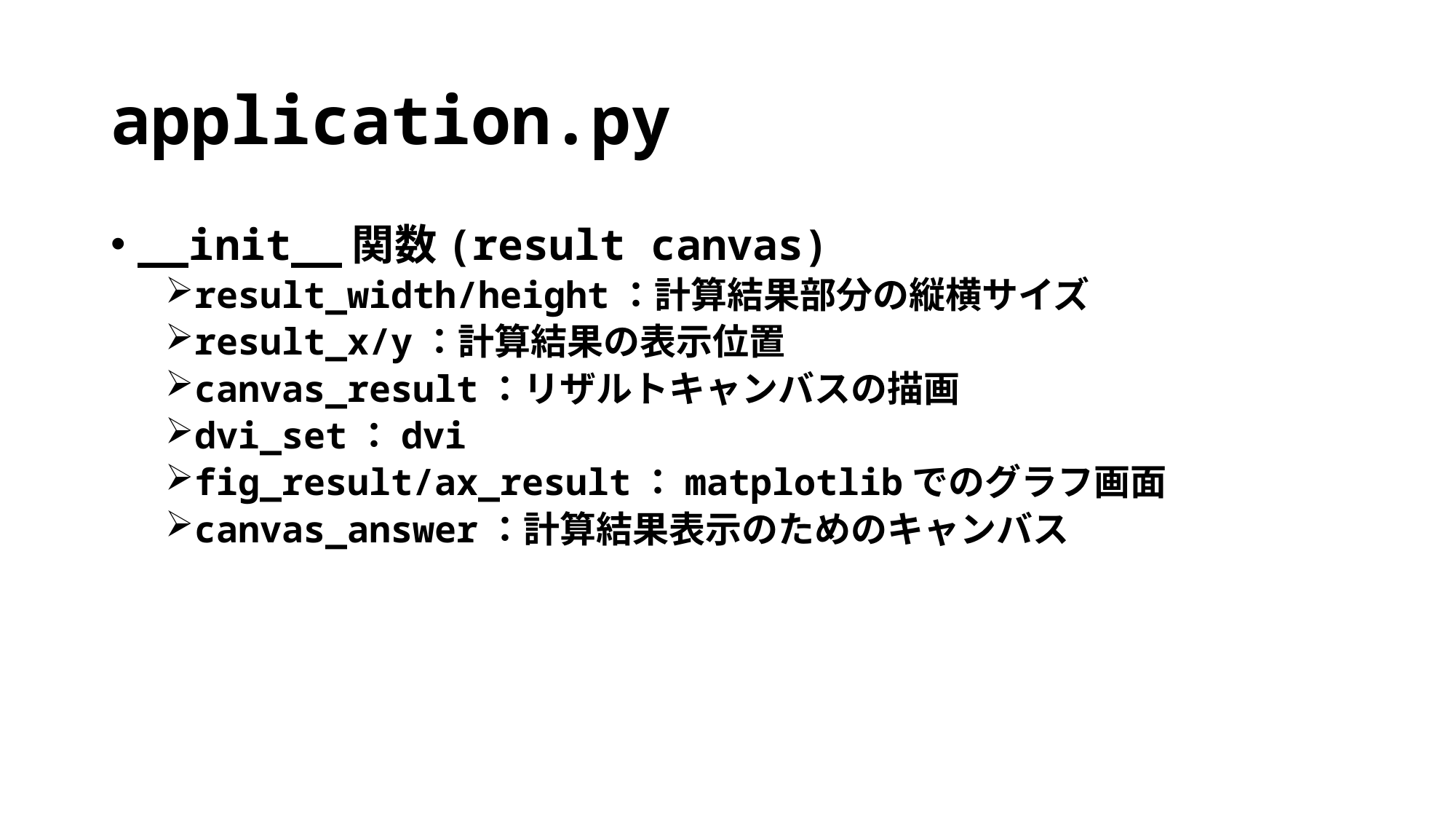

# application.py
__init__関数(result canvas)
result_width/height：計算結果部分の縦横サイズ
result_x/y：計算結果の表示位置
canvas_result：リザルトキャンバスの描画
dvi_set：dvi
fig_result/ax_result：matplotlibでのグラフ画面
canvas_answer：計算結果表示のためのキャンバス